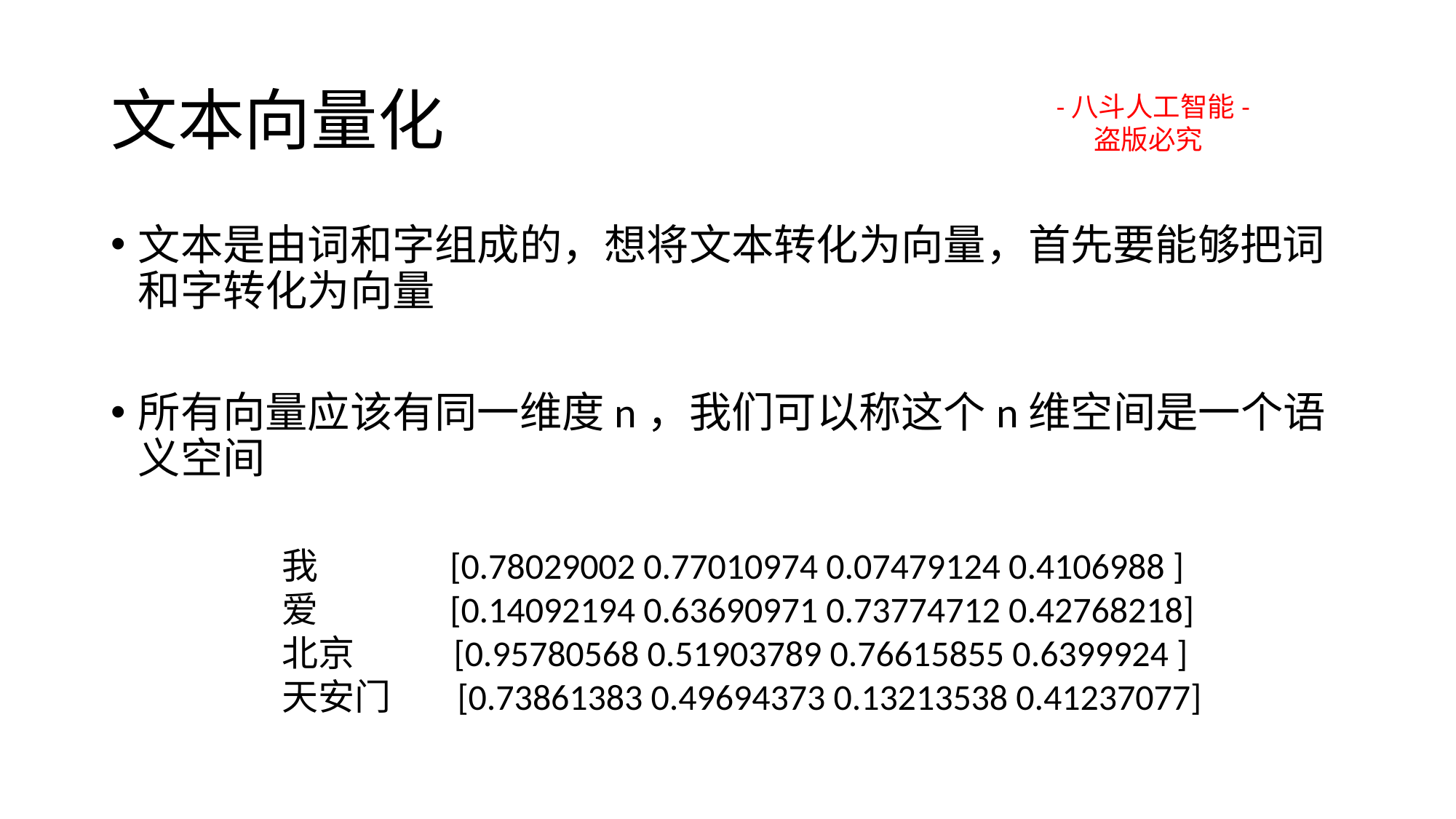

# 文本向量化
-八斗人工智能-
     盗版必究
文本是由词和字组成的，想将文本转化为向量，首先要能够把词和字转化为向量

所有向量应该有同一维度n，我们可以称这个n维空间是一个语义空间

我               [0.78029002 0.77010974 0.07479124 0.4106988 ]
爱               [0.14092194 0.63690971 0.73774712 0.42768218]
北京           [0.95780568 0.51903789 0.76615855 0.6399924 ]
天安门       [0.73861383 0.49694373 0.13213538 0.41237077]